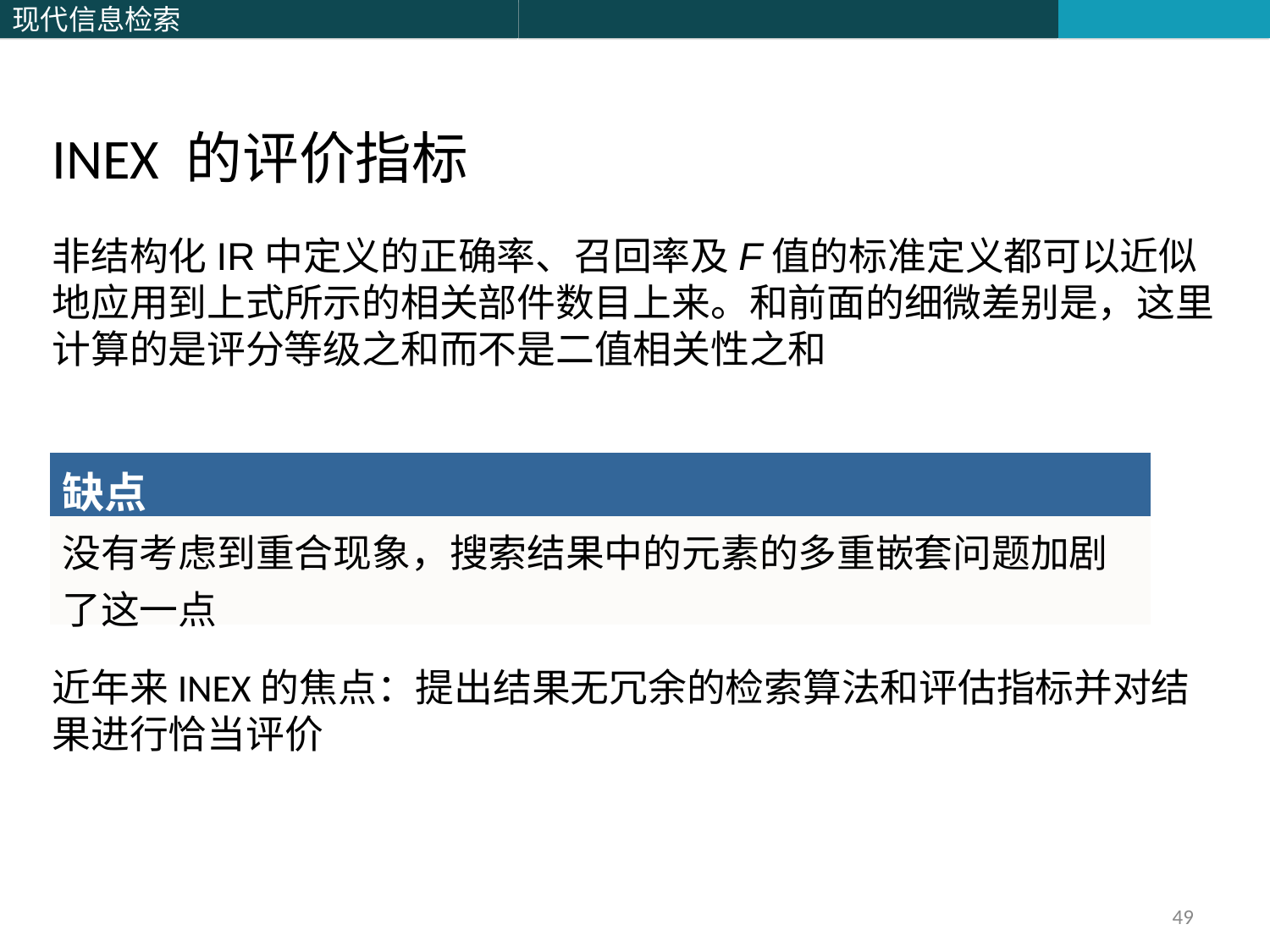

INEX 的评价指标
非结构化IR中定义的正确率、召回率及F值的标准定义都可以近似地应用到上式所示的相关部件数目上来。和前面的细微差别是，这里计算的是评分等级之和而不是二值相关性之和
| 缺点 |
| --- |
| 没有考虑到重合现象，搜索结果中的元素的多重嵌套问题加剧了这一点 |
近年来INEX的焦点：提出结果无冗余的检索算法和评估指标并对结果进行恰当评价
49